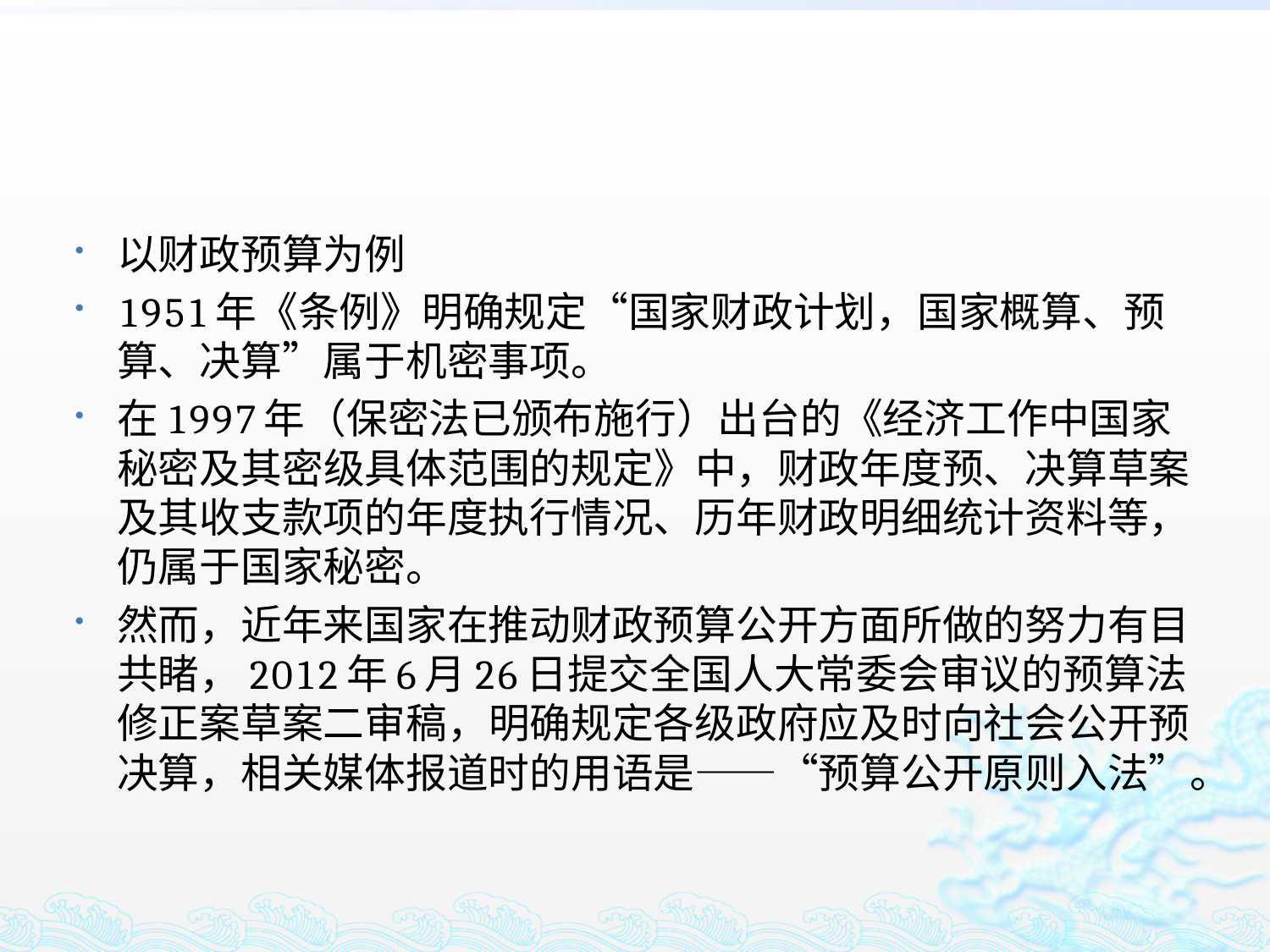

#
以财政预算为例
1951年《条例》明确规定“国家财政计划，国家概算、预算、决算”属于机密事项。
在1997年（保密法已颁布施行）出台的《经济工作中国家秘密及其密级具体范围的规定》中，财政年度预、决算草案及其收支款项的年度执行情况、历年财政明细统计资料等，仍属于国家秘密。
然而，近年来国家在推动财政预算公开方面所做的努力有目共睹，2012年6月26日提交全国人大常委会审议的预算法修正案草案二审稿，明确规定各级政府应及时向社会公开预决算，相关媒体报道时的用语是——“预算公开原则入法”。